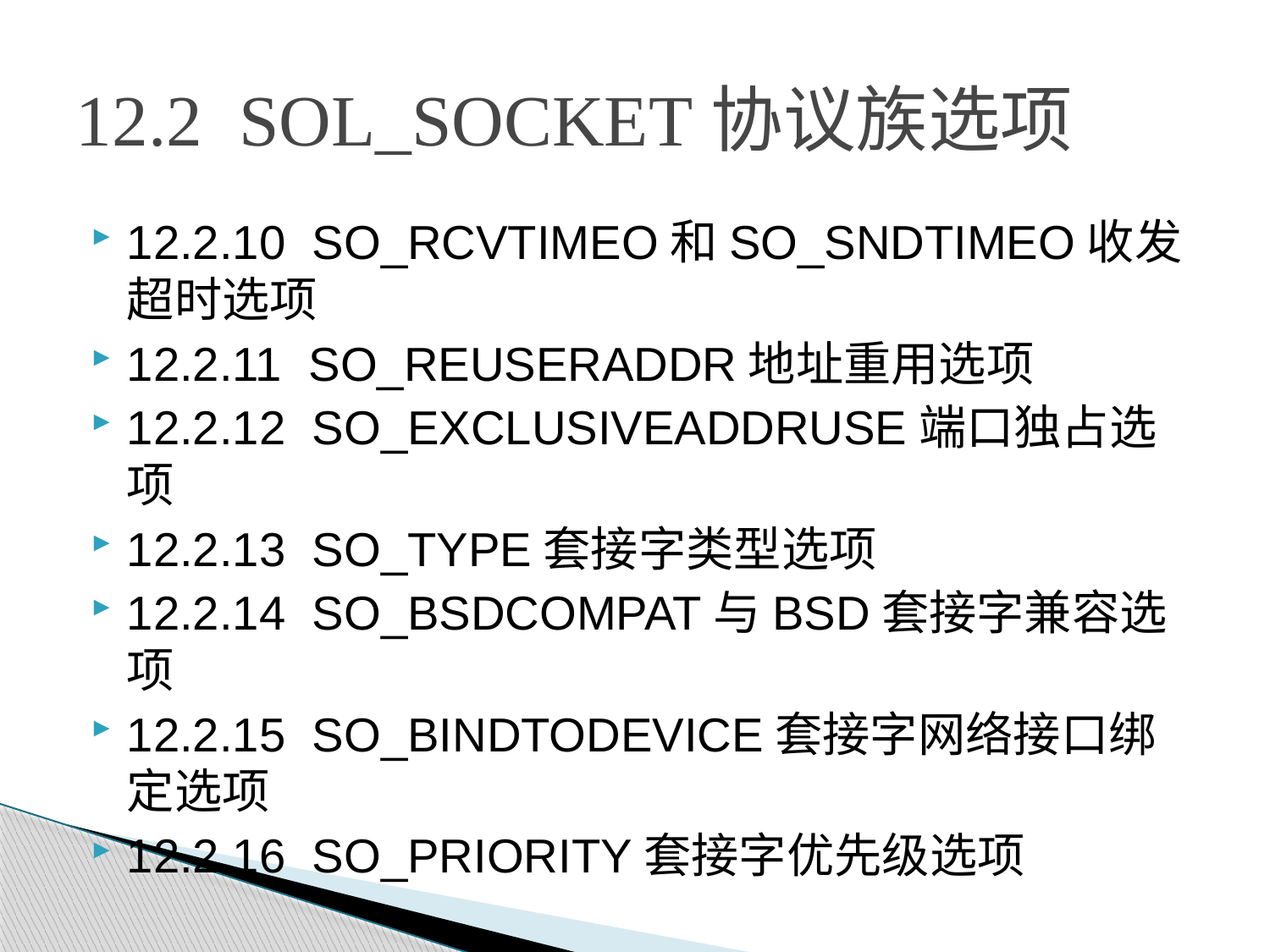

# 12.2  SOL_SOCKET协议族选项
12.2.10  SO_RCVTIMEO和SO_SNDTIMEO收发超时选项
12.2.11  SO_REUSERADDR地址重用选项
12.2.12  SO_EXCLUSIVEADDRUSE端口独占选项
12.2.13  SO_TYPE套接字类型选项
12.2.14  SO_BSDCOMPAT与BSD套接字兼容选项
12.2.15  SO_BINDTODEVICE套接字网络接口绑定选项
12.2.16  SO_PRIORITY套接字优先级选项